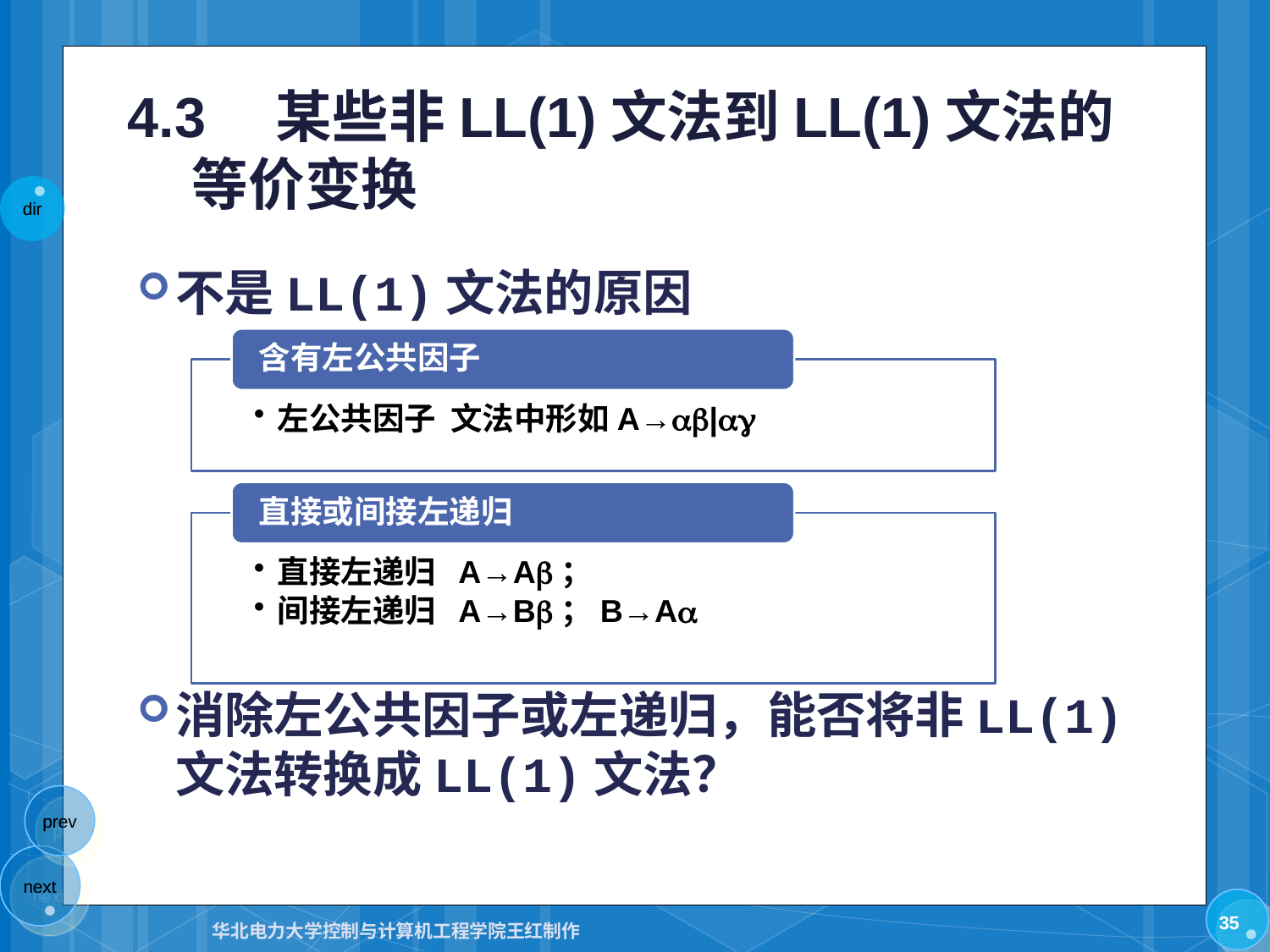

# 4.3　某些非LL(1)文法到LL(1)文法的 等价变换
不是LL(1)文法的原因

消除左公共因子或左递归，能否将非LL(1)文法转换成LL(1)文法？
左公共因子  文法中形如A→αβ|αγ
含有左公共因子
直接左递归  A→Aβ；
间接左递归  A→Bβ；B→Aα
直接或间接左递归
35
华北电力大学控制与计算机工程学院王红制作